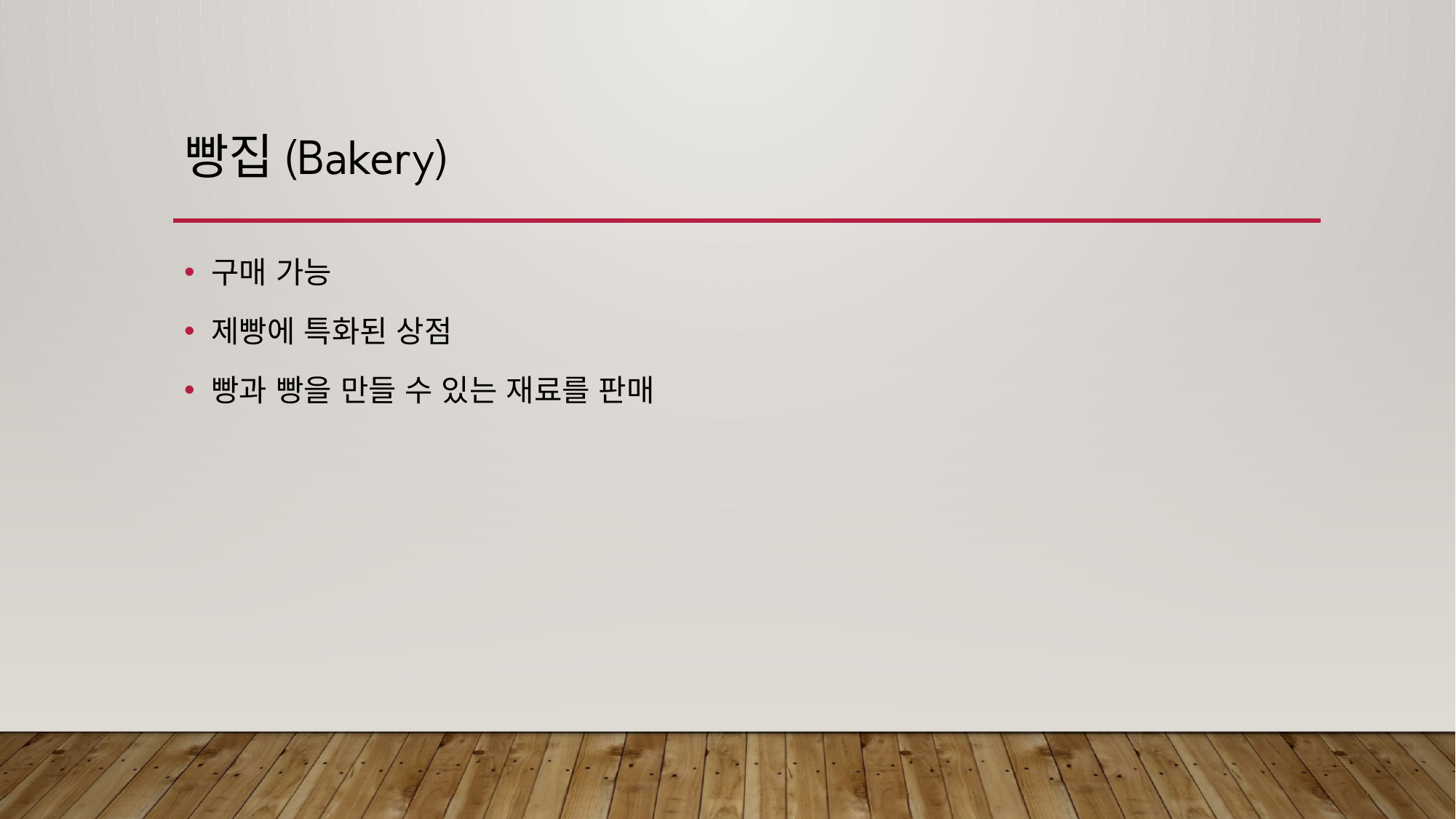

# 빵집(Bakery)
구매 가능
제빵에 특화된 상점
빵과 빵을 만들 수 있는 재료를 판매